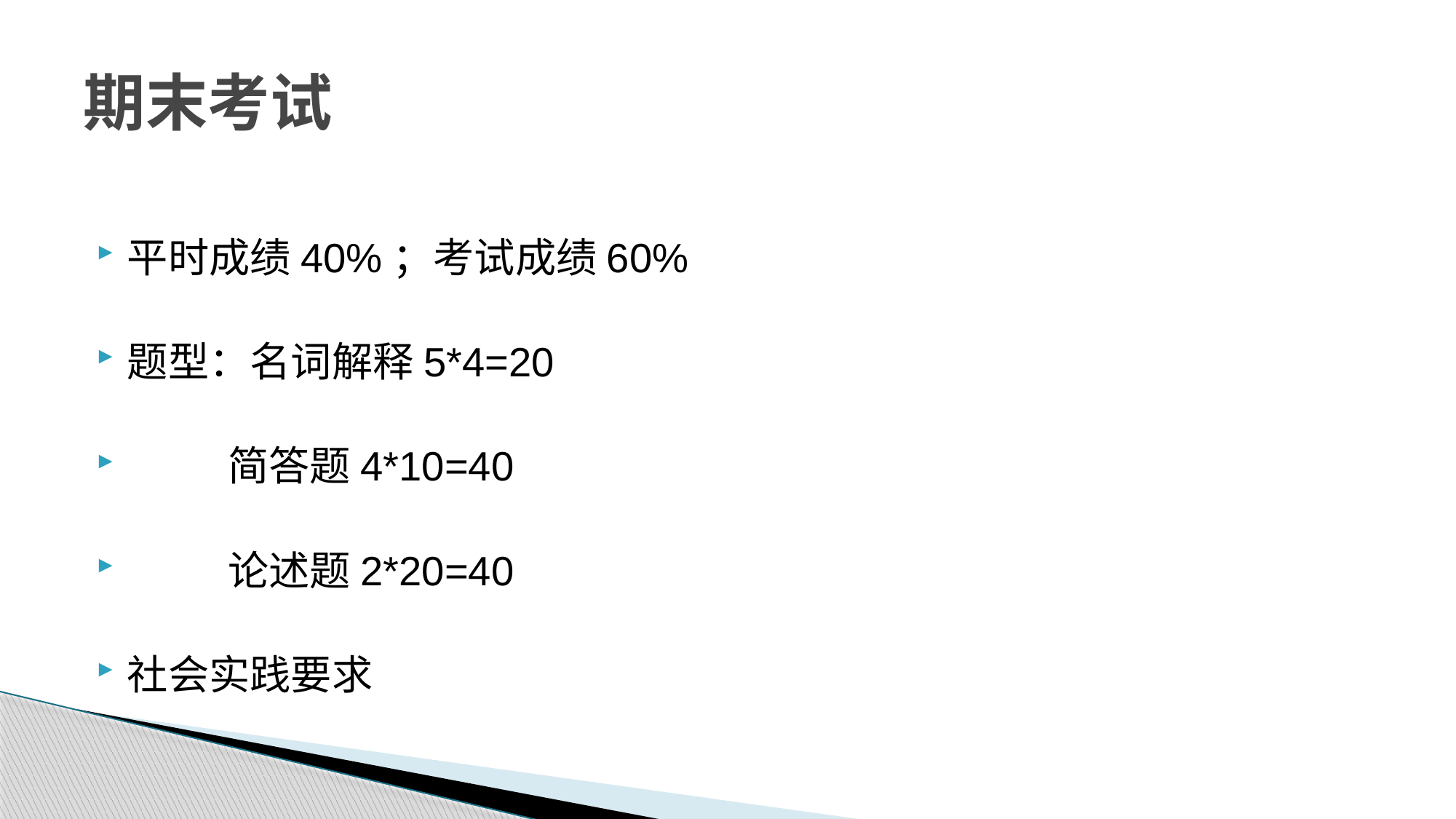

# 期末考试
平时成绩40%；考试成绩60%
题型：名词解释5*4=20
          简答题4*10=40
          论述题2*20=40
社会实践要求